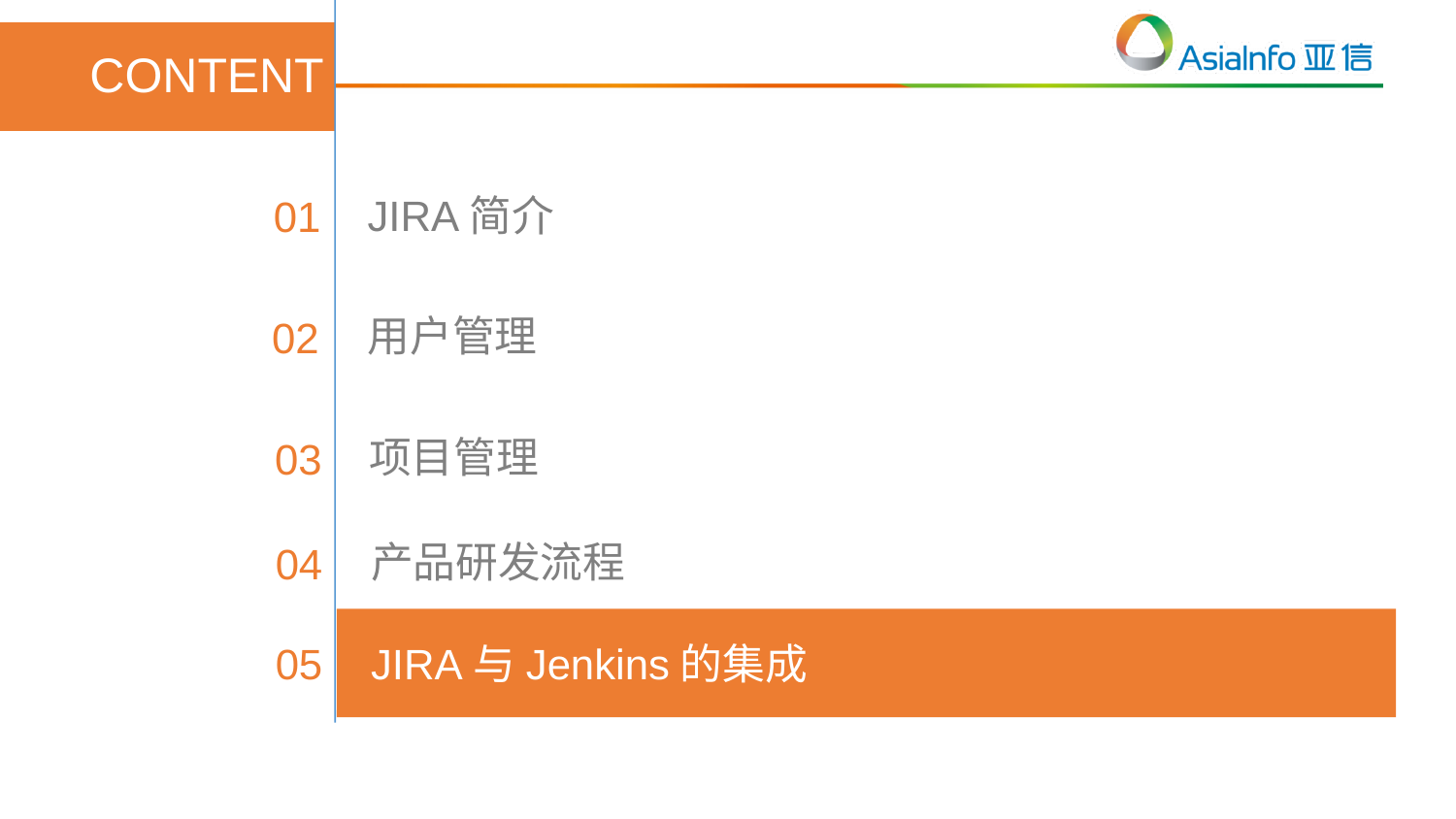

CONTENT
JIRA简介
01
用户管理
02
项目管理
03
产品研发流程
04

05
JIRA与Jenkins的集成